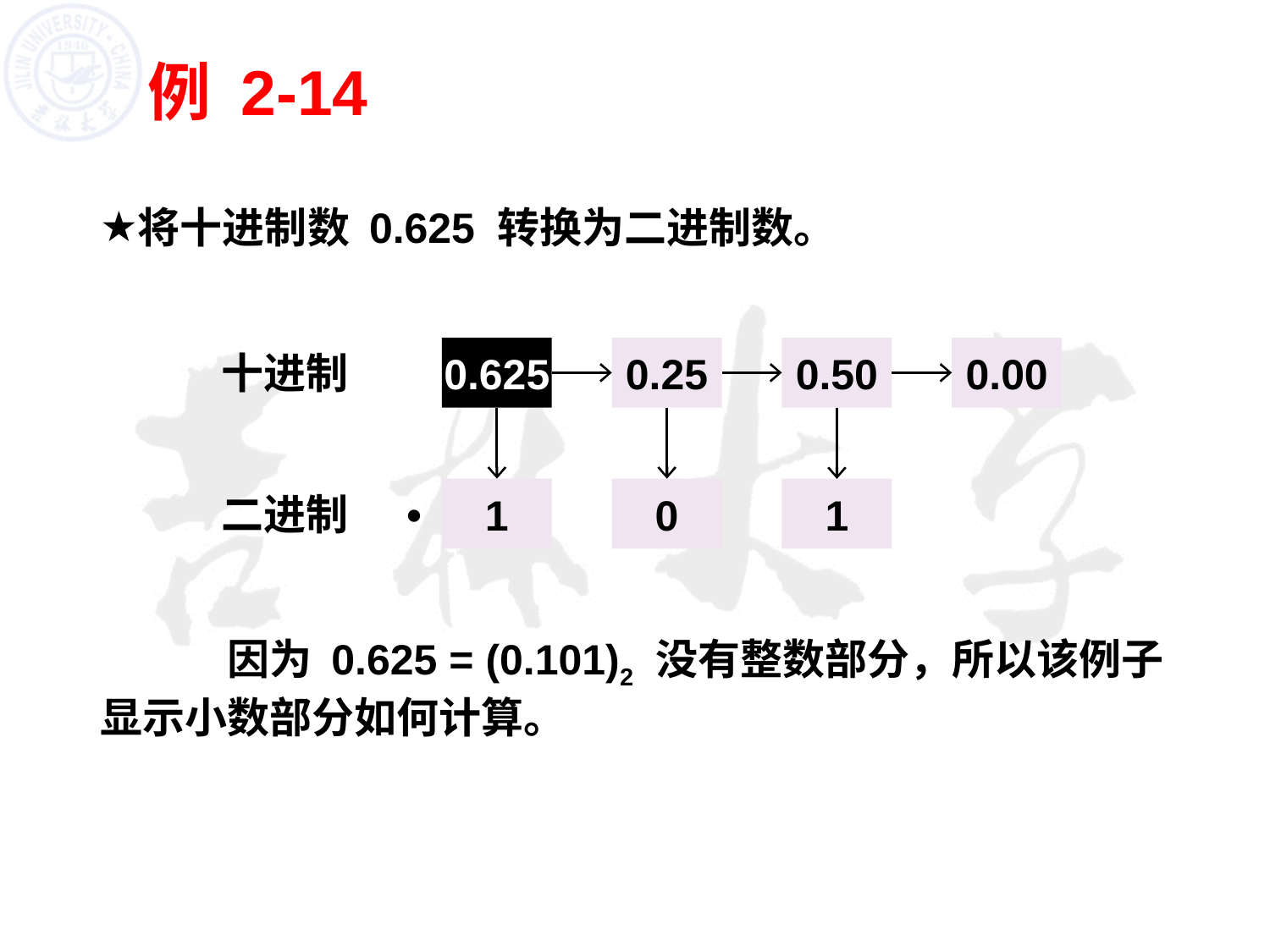

# 例 2-14
将十进制数 0.625 转换为二进制数。

	因为 0.625 = (0.101)2 没有整数部分，所以该例子显示小数部分如何计算。

0.625
0.25
0.50
0.00
十进制
0
1
1
二进制
•